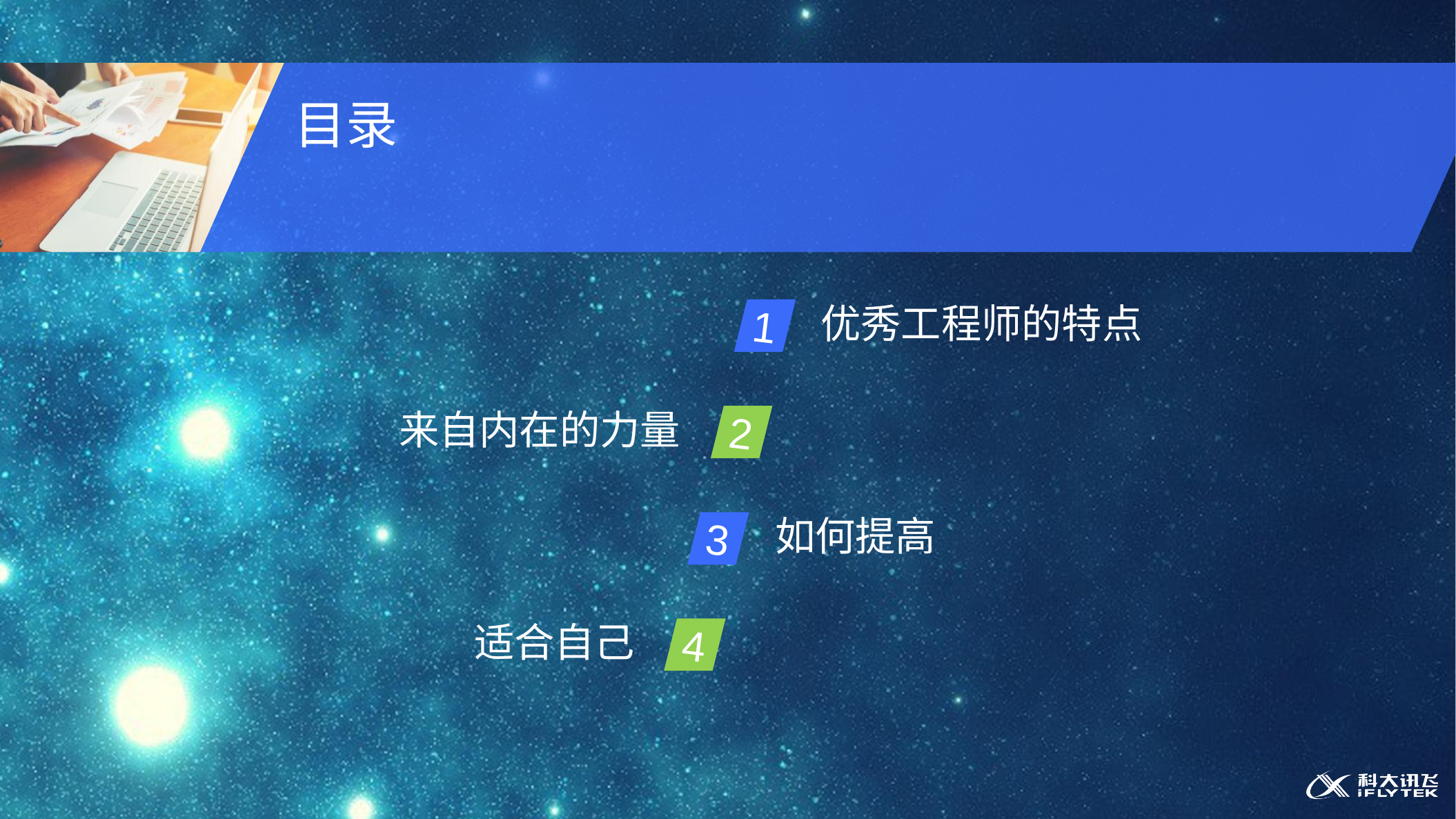

目录
1
优秀工程师的特点
2
来自内在的力量
3
如何提高
4
适合自己